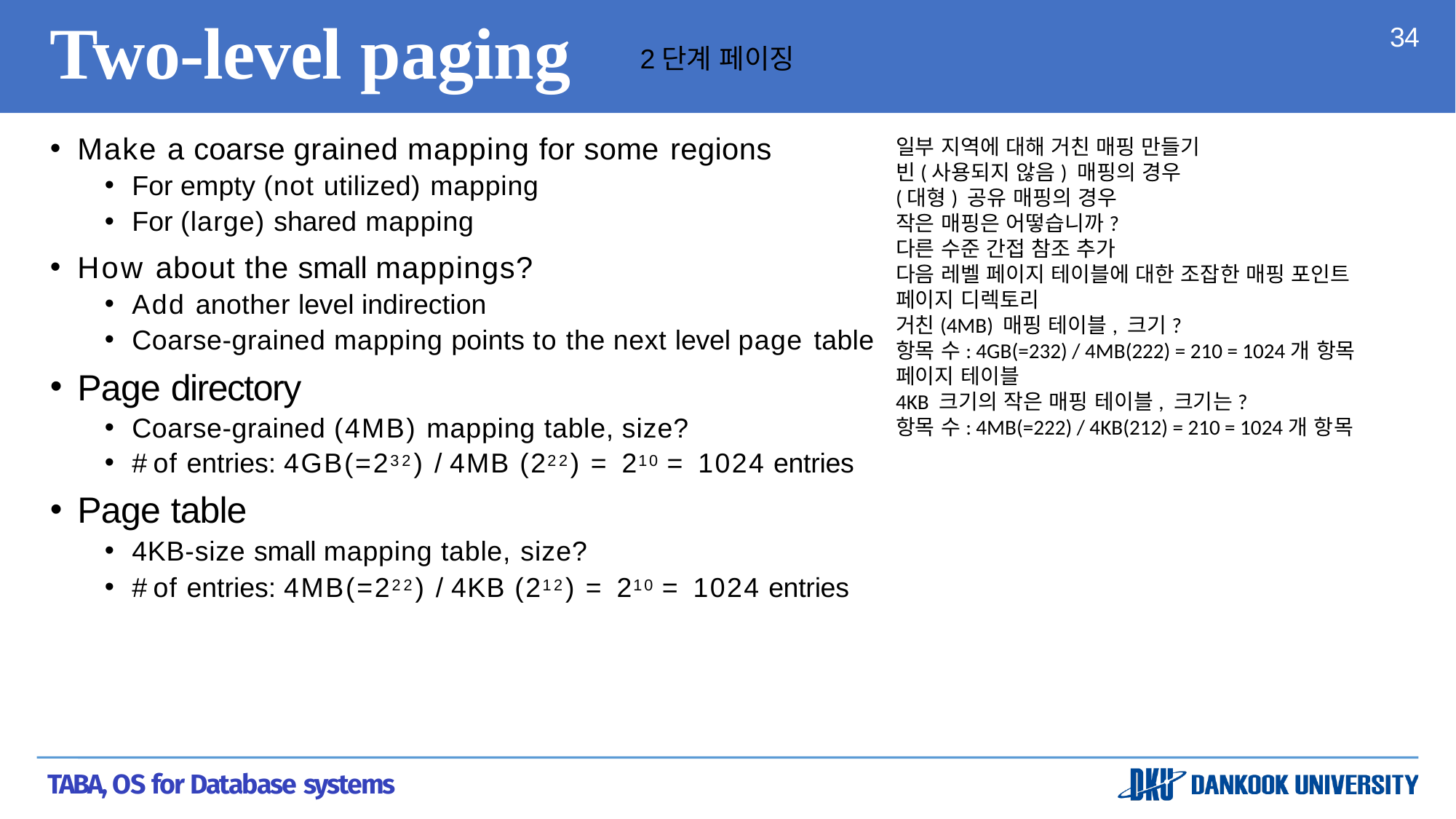

# Two-level paging
34
2단계 페이징

Make a coarse grained mapping for some regions
For empty (not utilized) mapping
For (large) shared mapping
How about the small mappings?
Add another level indirection
Coarse-grained mapping points to the next level page table
Page directory
Coarse-grained (4MB) mapping table, size?
# of entries: 4GB(=232) / 4MB (222) = 210 = 1024 entries
Page table
4KB-size small mapping table, size?
# of entries: 4MB(=222) / 4KB (212) = 210 = 1024 entries
일부 지역에 대해 거친 매핑 만들기
빈(사용되지 않음) 매핑의 경우
(대형) 공유 매핑의 경우
작은 매핑은 어떻습니까?
다른 수준 간접 참조 추가
다음 레벨 페이지 테이블에 대한 조잡한 매핑 포인트
페이지 디렉토리
거친(4MB) 매핑 테이블, 크기?
항목 수: 4GB(=232) / 4MB(222) = 210 = 1024개 항목
페이지 테이블
4KB 크기의 작은 매핑 테이블, 크기는?
항목 수: 4MB(=222) / 4KB(212) = 210 = 1024개 항목
TABA, OS for Database systems